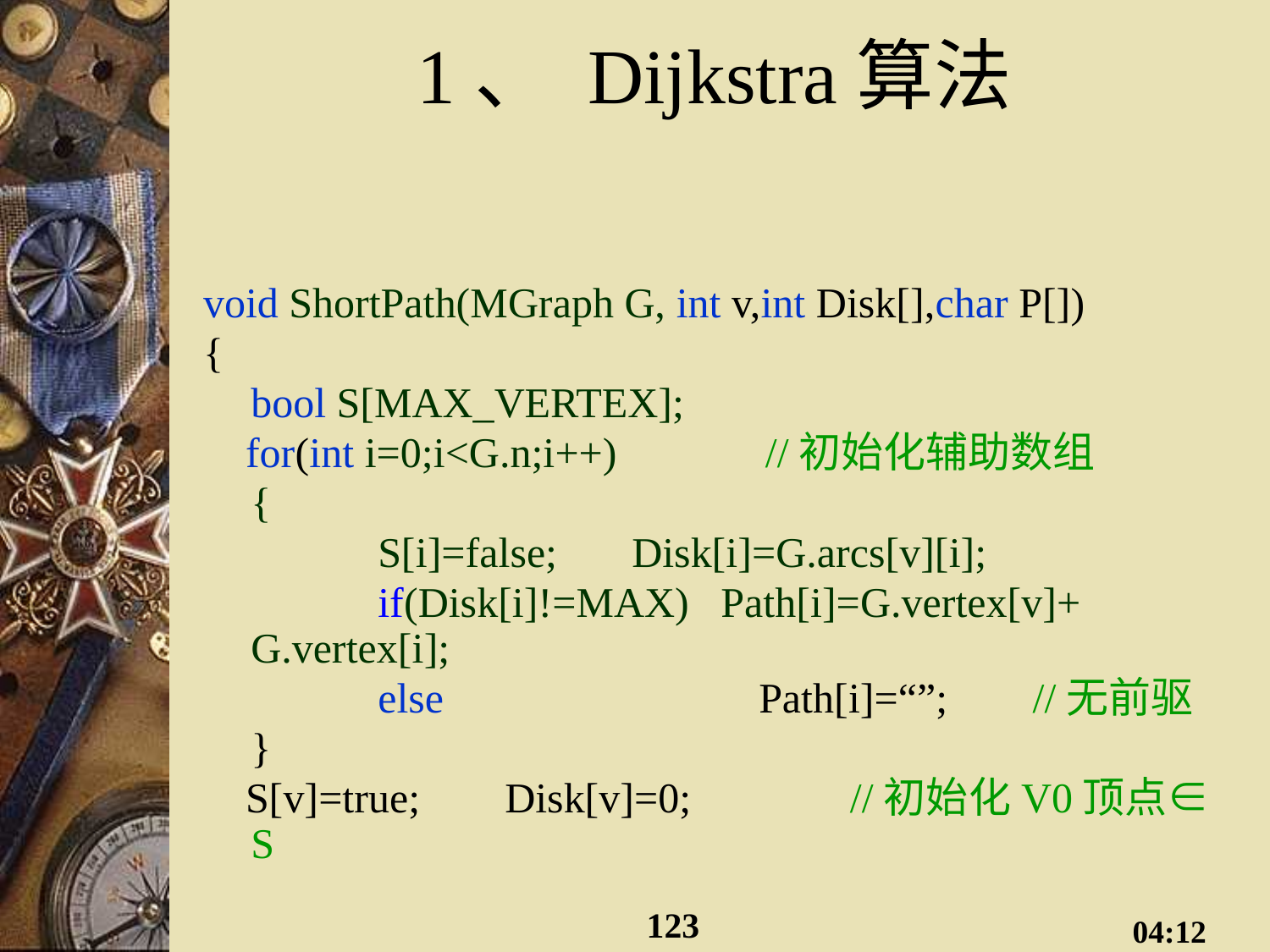

# 1、 Dijkstra算法
void ShortPath(MGraph G, int v,int Disk[],char P[])
{
	bool S[MAX_VERTEX];
    for(int i=0;i<G.n;i++)              //初始化辅助数组
	{
		S[i]=false;	Disk[i]=G.arcs[v][i];
		if(Disk[i]!=MAX)   Path[i]=G.vertex[v]+ G.vertex[i];
		else 			Path[i]=“”;        //无前驱
	}
    S[v]=true;	Disk[v]=0;               //初始化V0顶点∈S